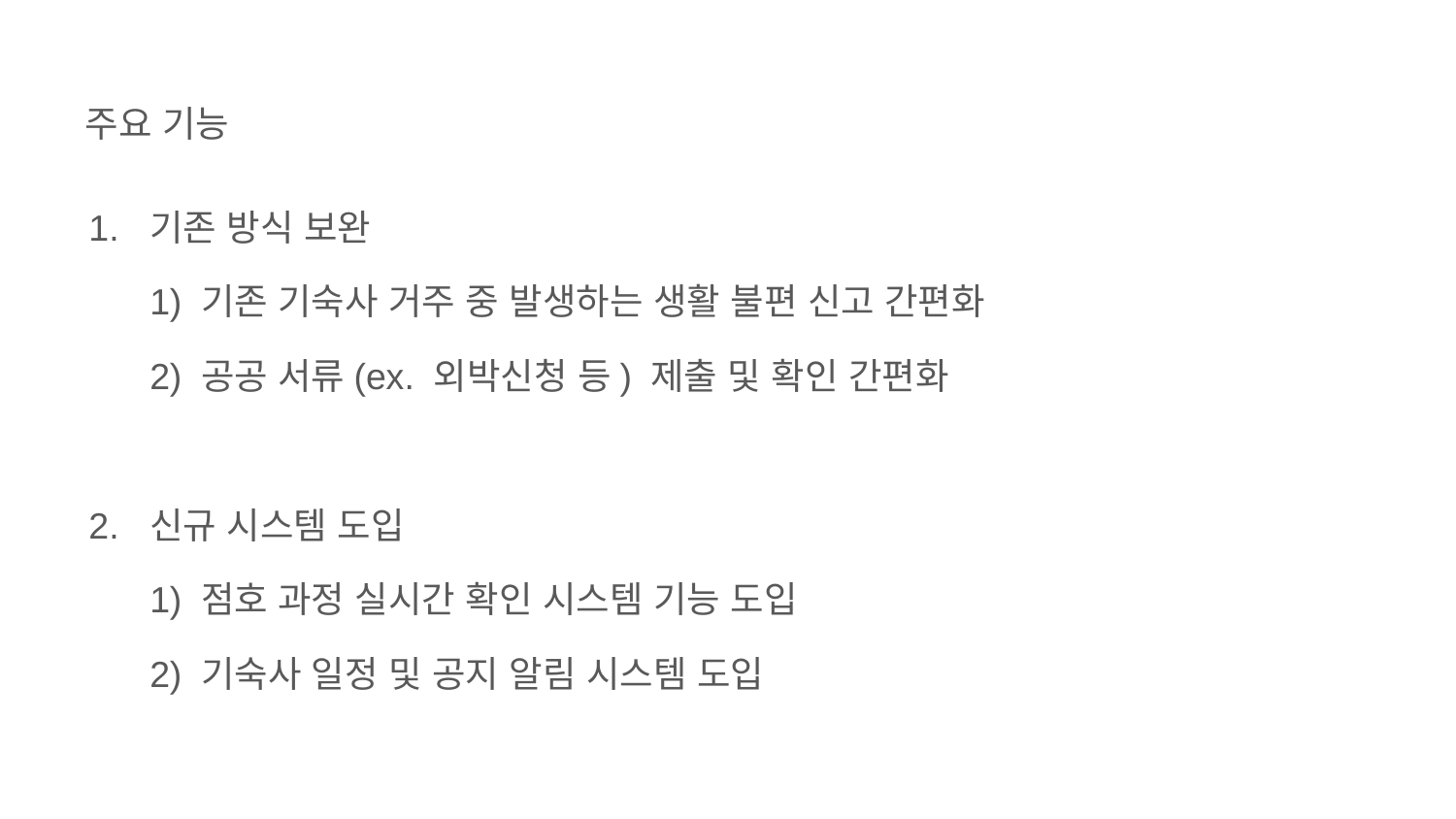

# 주요 기능
기존 방식 보완
1) 기존 기숙사 거주 중 발생하는 생활 불편 신고 간편화
2) 공공 서류(ex. 외박신청 등) 제출 및 확인 간편화

신규 시스템 도입
1) 점호 과정 실시간 확인 시스템 기능 도입
2) 기숙사 일정 및 공지 알림 시스템 도입